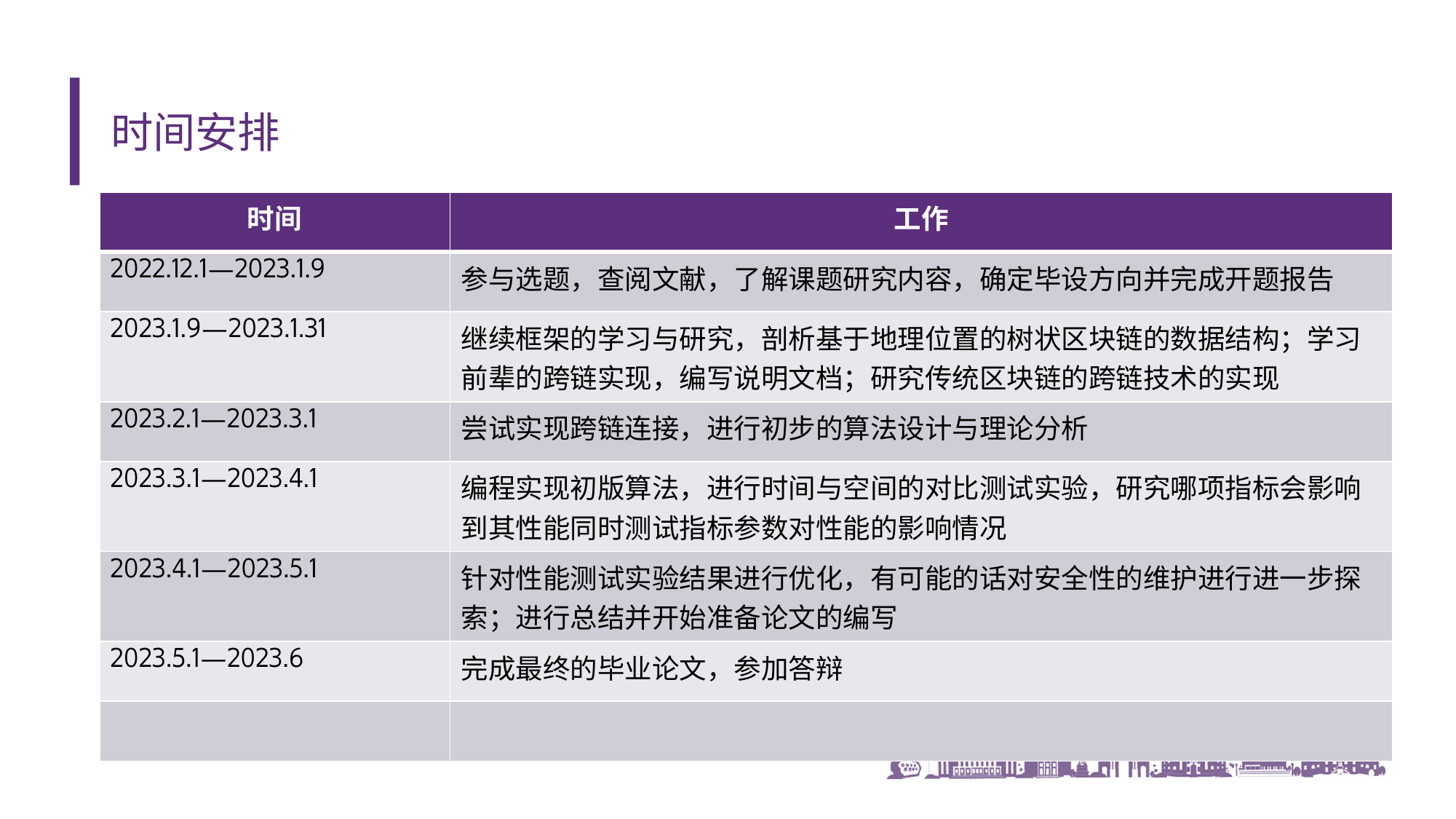

# 时间安排
| 时间 | 工作 |
| --- | --- |
| 2022.12.1—2023.1.9 | 参与选题，查阅文献，了解课题研究内容，确定毕设方向并完成开题报告 |
| 2023.1.9—2023.1.31 | 继续框架的学习与研究，剖析基于地理位置的树状区块链的数据结构；学习前辈的跨链实现，编写说明文档；研究传统区块链的跨链技术的实现 |
| 2023.2.1—2023.3.1 | 尝试实现跨链连接，进行初步的算法设计与理论分析 |
| 2023.3.1—2023.4.1 | 编程实现初版算法，进行时间与空间的对比测试实验，研究哪项指标会影响到其性能同时测试指标参数对性能的影响情况 |
| 2023.4.1—2023.5.1 | 针对性能测试实验结果进行优化，有可能的话对安全性的维护进行进一步探索；进行总结并开始准备论文的编写 |
| 2023.5.1—2023.6 | 完成最终的毕业论文，参加答辩 |
|  |  |
分错的特征